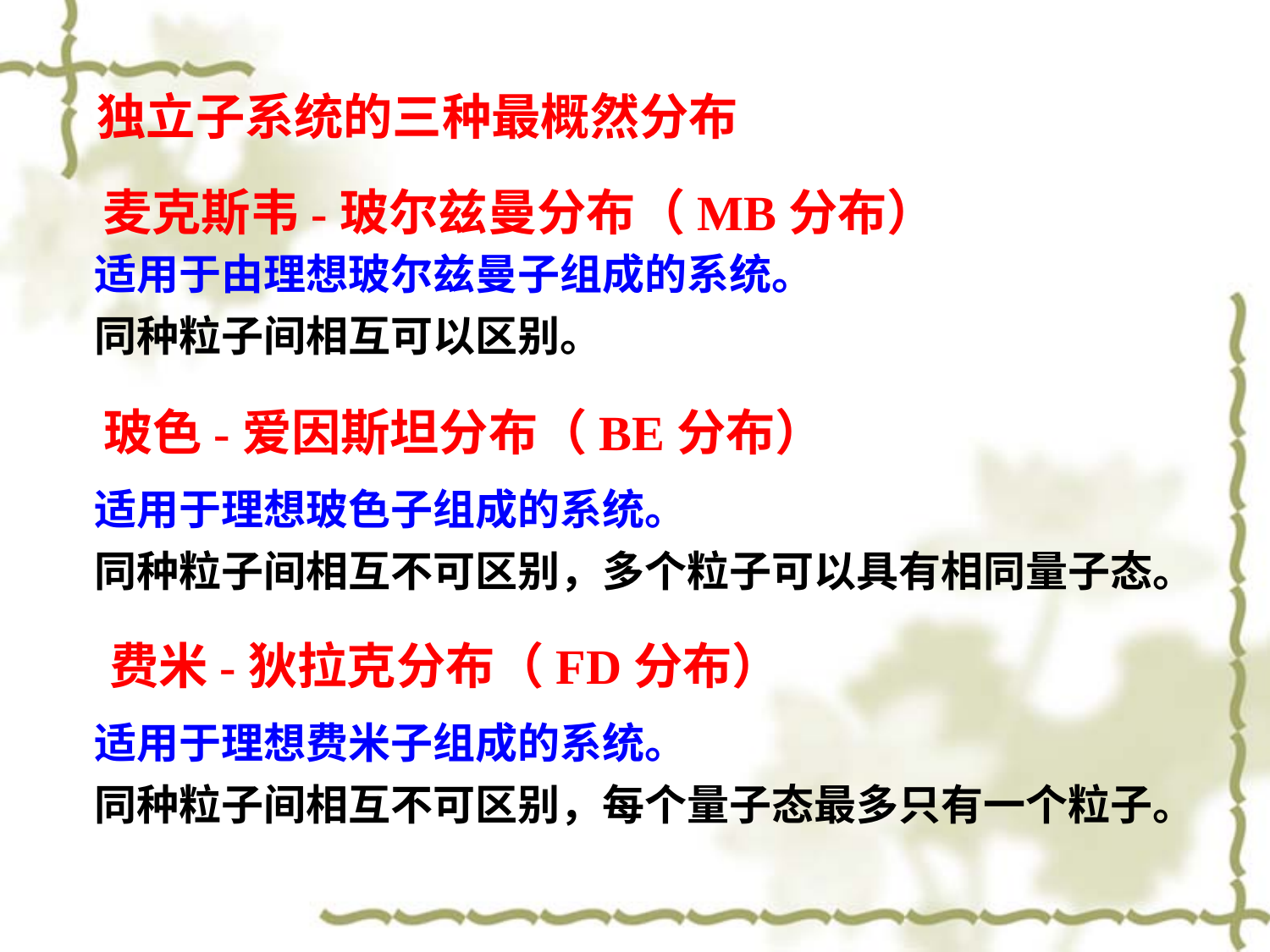

独立子系统的三种最概然分布
麦克斯韦-玻尔兹曼分布（MB分布）
适用于由理想玻尔兹曼子组成的系统。
同种粒子间相互可以区别。
玻色-爱因斯坦分布（BE分布）
适用于理想玻色子组成的系统。
同种粒子间相互不可区别，多个粒子可以具有相同量子态。
费米-狄拉克分布（FD分布）
适用于理想费米子组成的系统。
同种粒子间相互不可区别，每个量子态最多只有一个粒子。